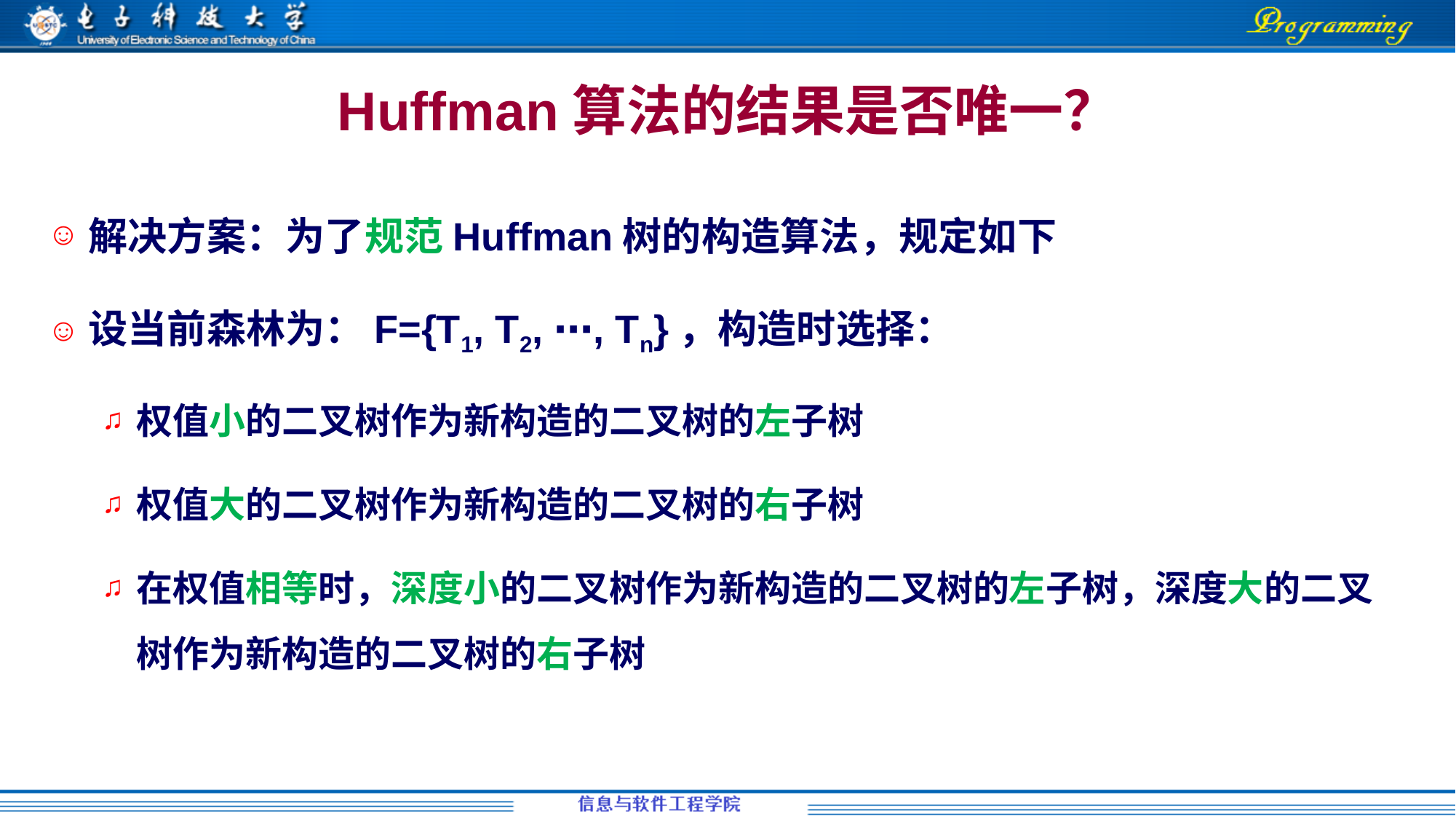

# Huffman算法的结果是否唯一？
解决方案：为了规范Huffman树的构造算法，规定如下
设当前森林为：F={T1, T2, ⋯, Tn}，构造时选择：
权值小的二叉树作为新构造的二叉树的左子树
权值大的二叉树作为新构造的二叉树的右子树
在权值相等时，深度小的二叉树作为新构造的二叉树的左子树，深度大的二叉树作为新构造的二叉树的右子树